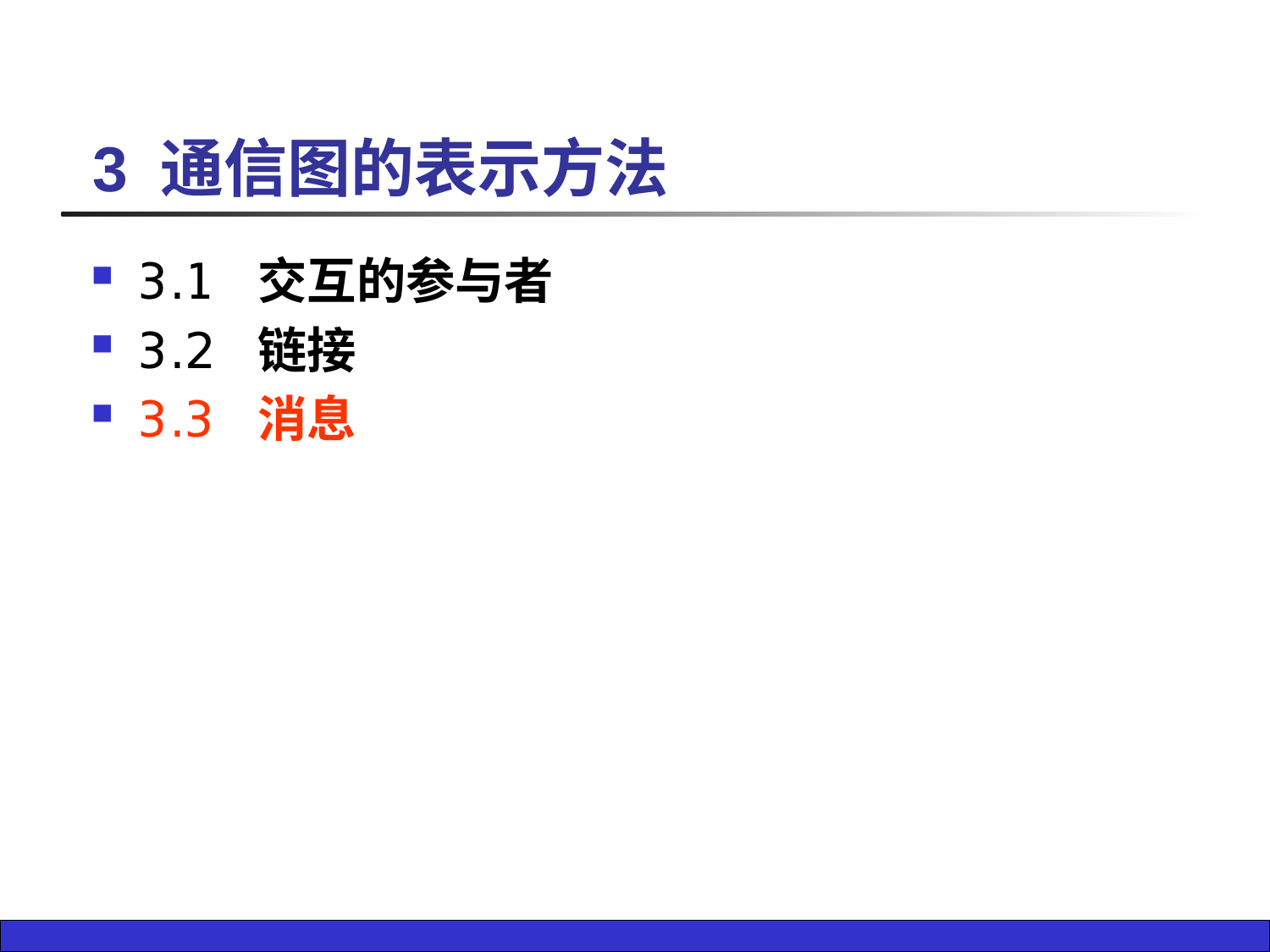

3 通信图的表示方法
3.1  交互的参与者
3.2  链接
3.3  消息